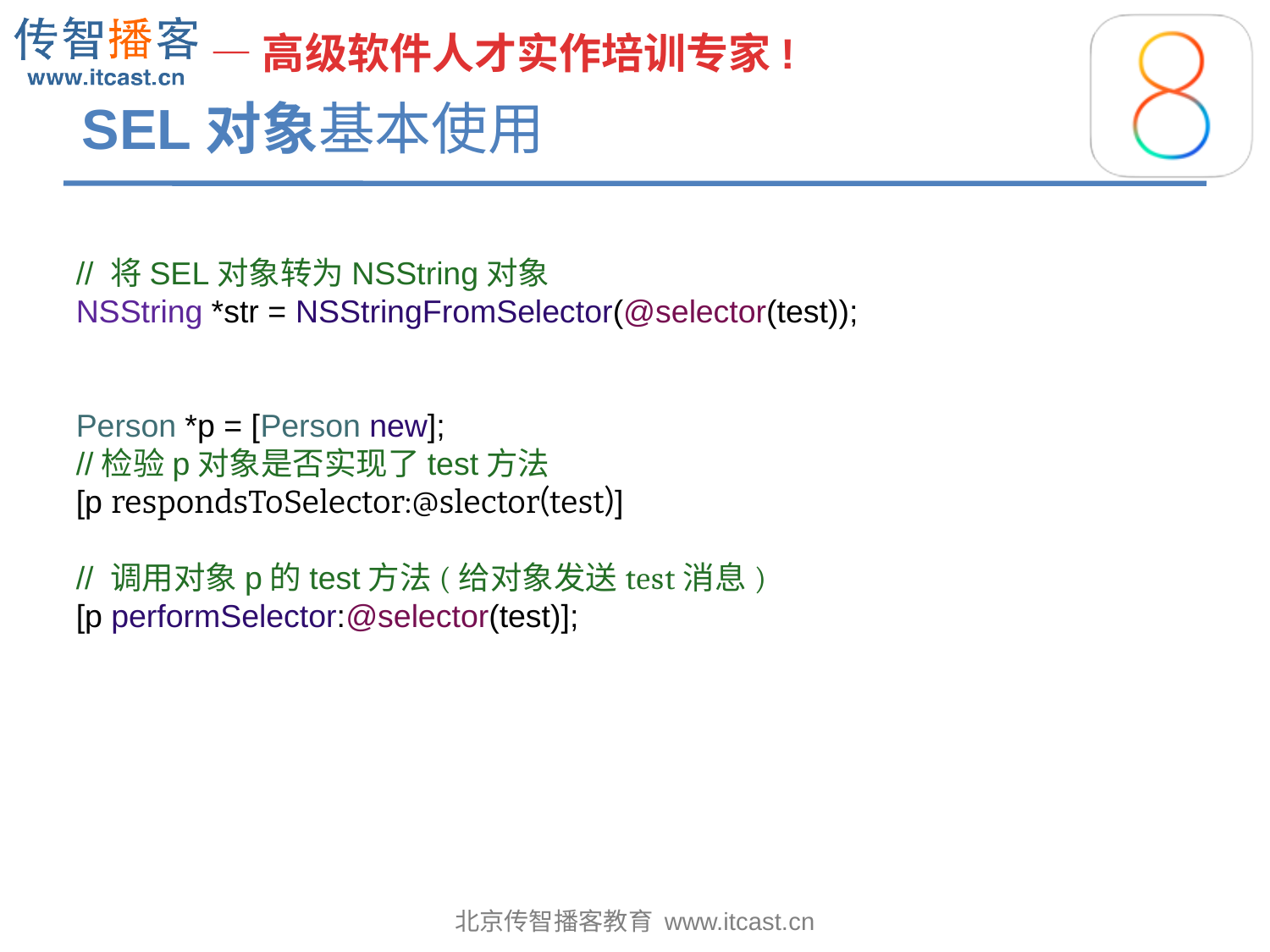

# SEL对象基本使用
// 将SEL对象转为NSString对象
NSString *str = NSStringFromSelector(@selector(test));

Person *p = [Person new];
//检验p对象是否实现了test方法
[p respondsToSelector:@slector(test)]

// 调用对象p的test方法(给对象发送test消息)
[p performSelector:@selector(test)];